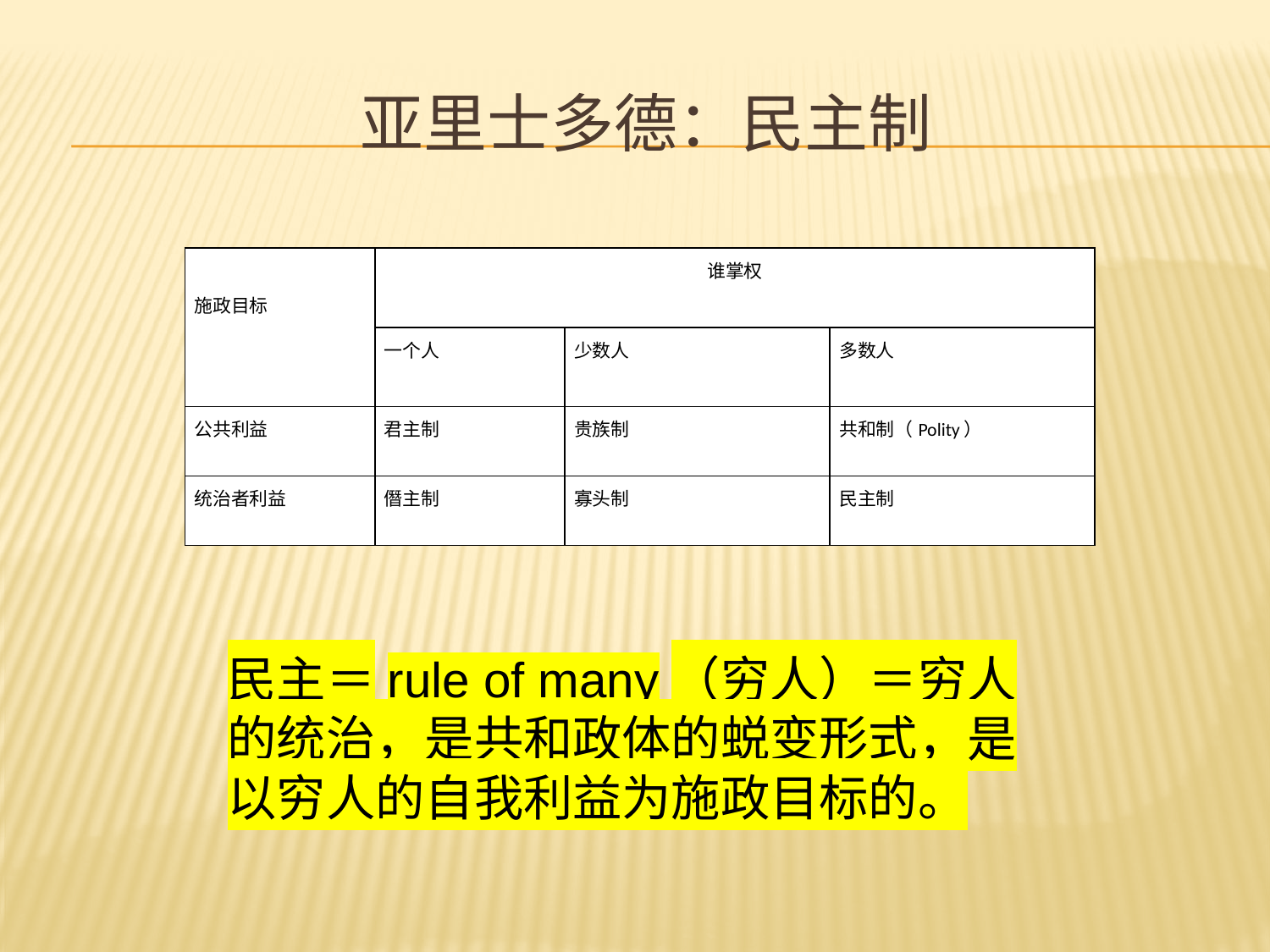

# 亚里士多德：民主制
| 施政目标 | 谁掌权 |  |  |
| --- | --- | --- | --- |
|  | 一个人 | 少数人 | 多数人 |
| 公共利益 | 君主制 | 贵族制 | 共和制（Polity） |
| 统治者利益 | 僭主制 | 寡头制 | 民主制 |
民主＝rule of many（穷人）＝穷人的统治，是共和政体的蜕变形式，是以穷人的自我利益为施政目标的。